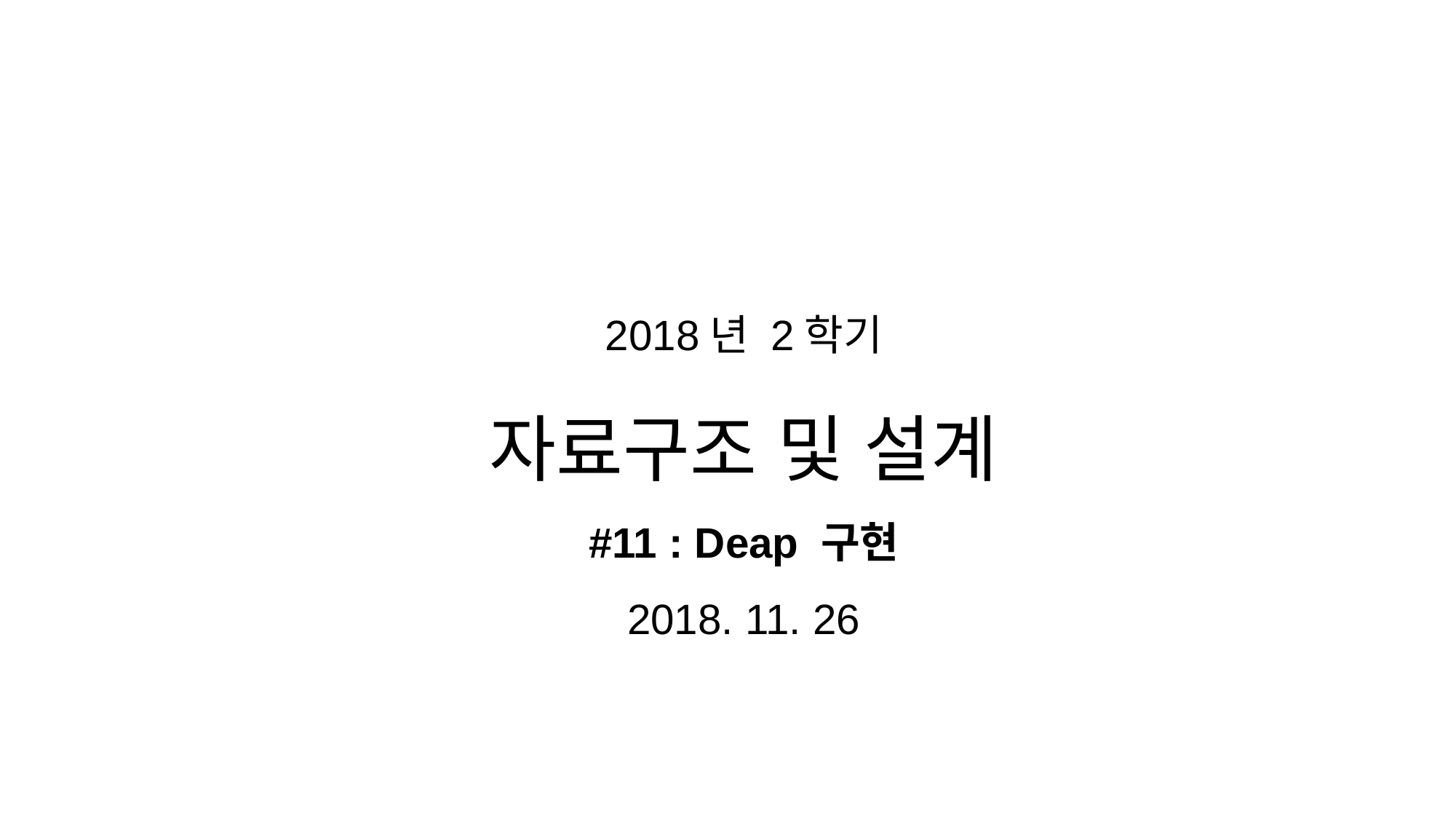

# 2018년 2학기 자료구조 및 설계 #11 : Deap 구현 2018. 11. 26